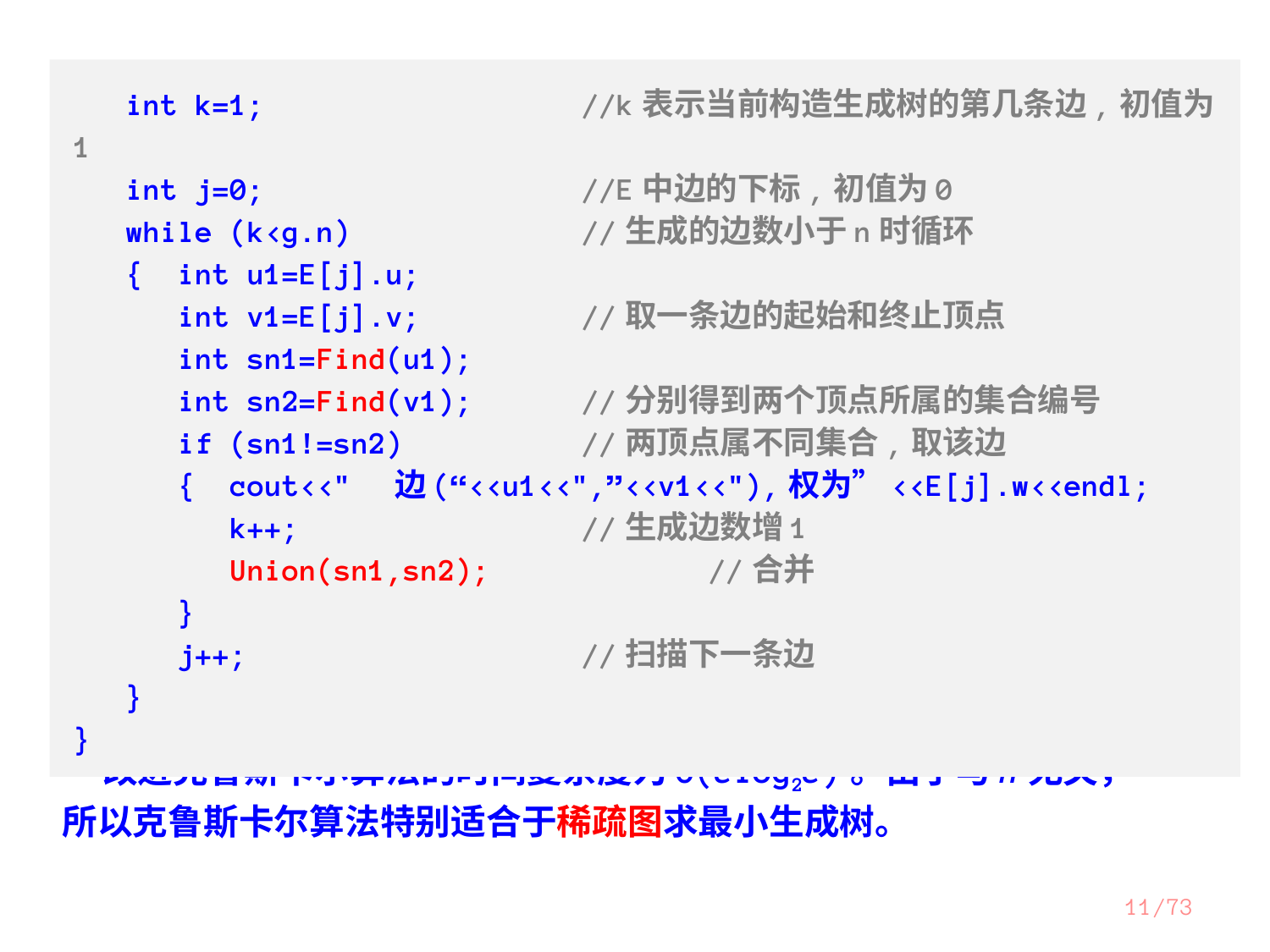

int k=1;			//k表示当前构造生成树的第几条边,初值为1
   int j=0;			//E中边的下标,初值为0
   while (k<g.n)		//生成的边数小于n时循环
   {  int u1=E[j].u;
      int v1=E[j].v;		//取一条边的起始和终止顶点
      int sn1=Find(u1);
      int sn2=Find(v1);	//分别得到两个顶点所属的集合编号
      if (sn1!=sn2)		//两顶点属不同集合,取该边
      {  cout<<"  边(“<<u1<<",”<<v1<<"),权为”<<E[j].w<<endl;
         k++;			//生成边数增1
         Union(sn1,sn2);		//合并
      }
      j++;			//扫描下一条边
   }
}
    改进克鲁斯卡尔算法的时间复杂度为O(elog2e)。由于与n无关，所以克鲁斯卡尔算法特别适合于稀疏图求最小生成树。
11/73